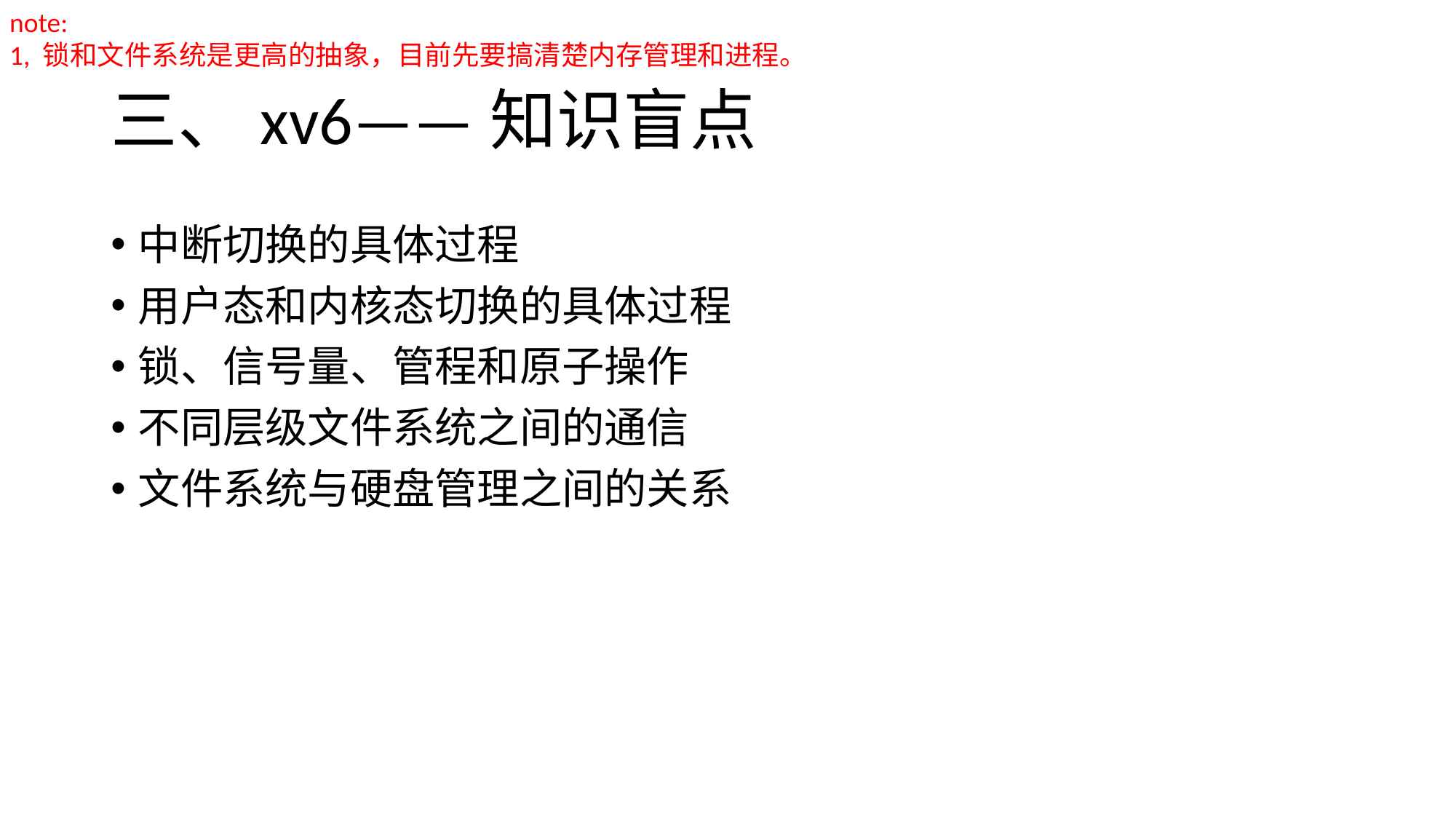

note:
1, 锁和文件系统是更高的抽象，目前先要搞清楚内存管理和进程。
# 三、xv6——知识盲点
中断切换的具体过程
用户态和内核态切换的具体过程
锁、信号量、管程和原子操作
不同层级文件系统之间的通信
文件系统与硬盘管理之间的关系